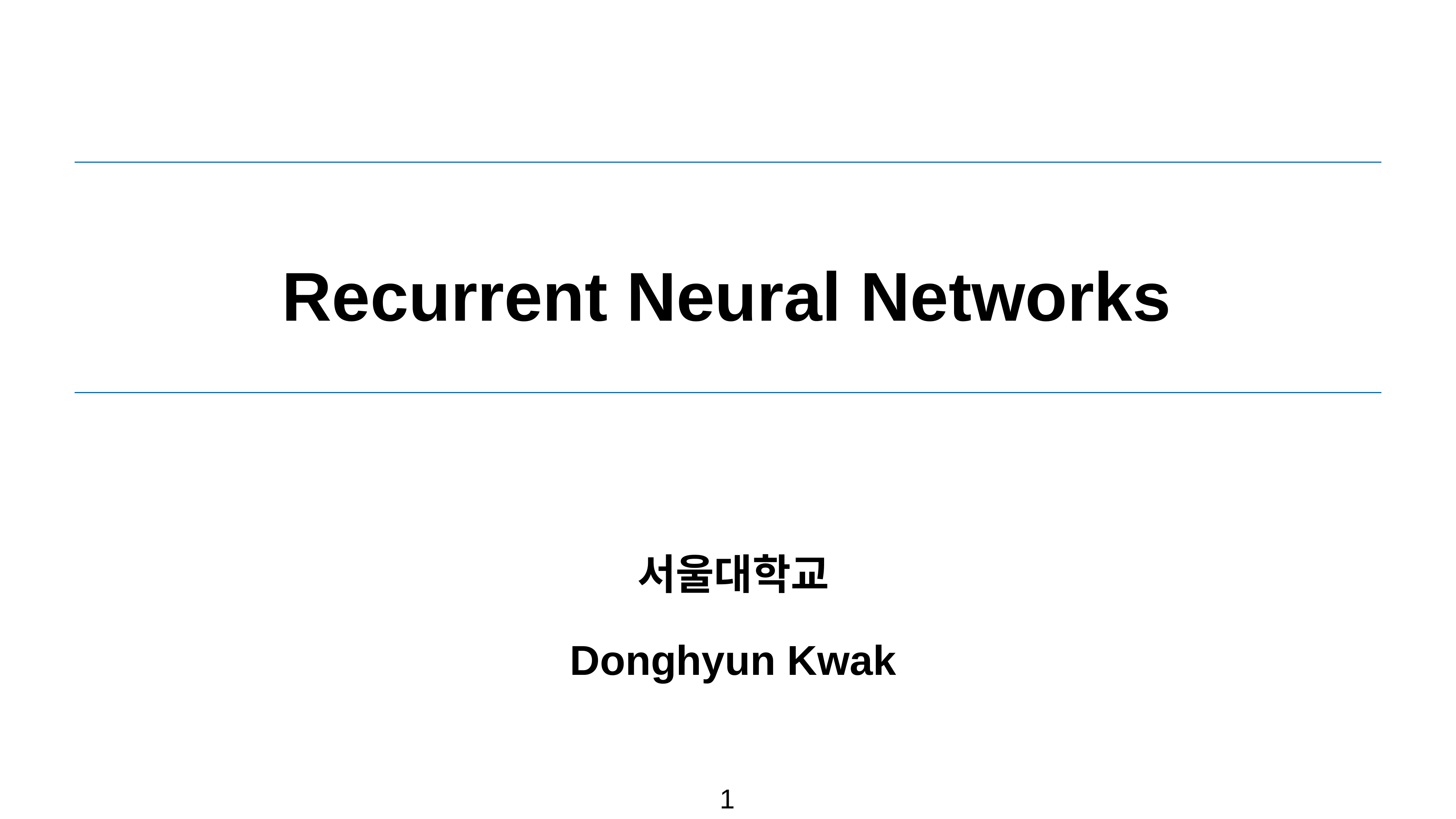

Recurrent Neural Networks
서울대학교
Donghyun Kwak
1